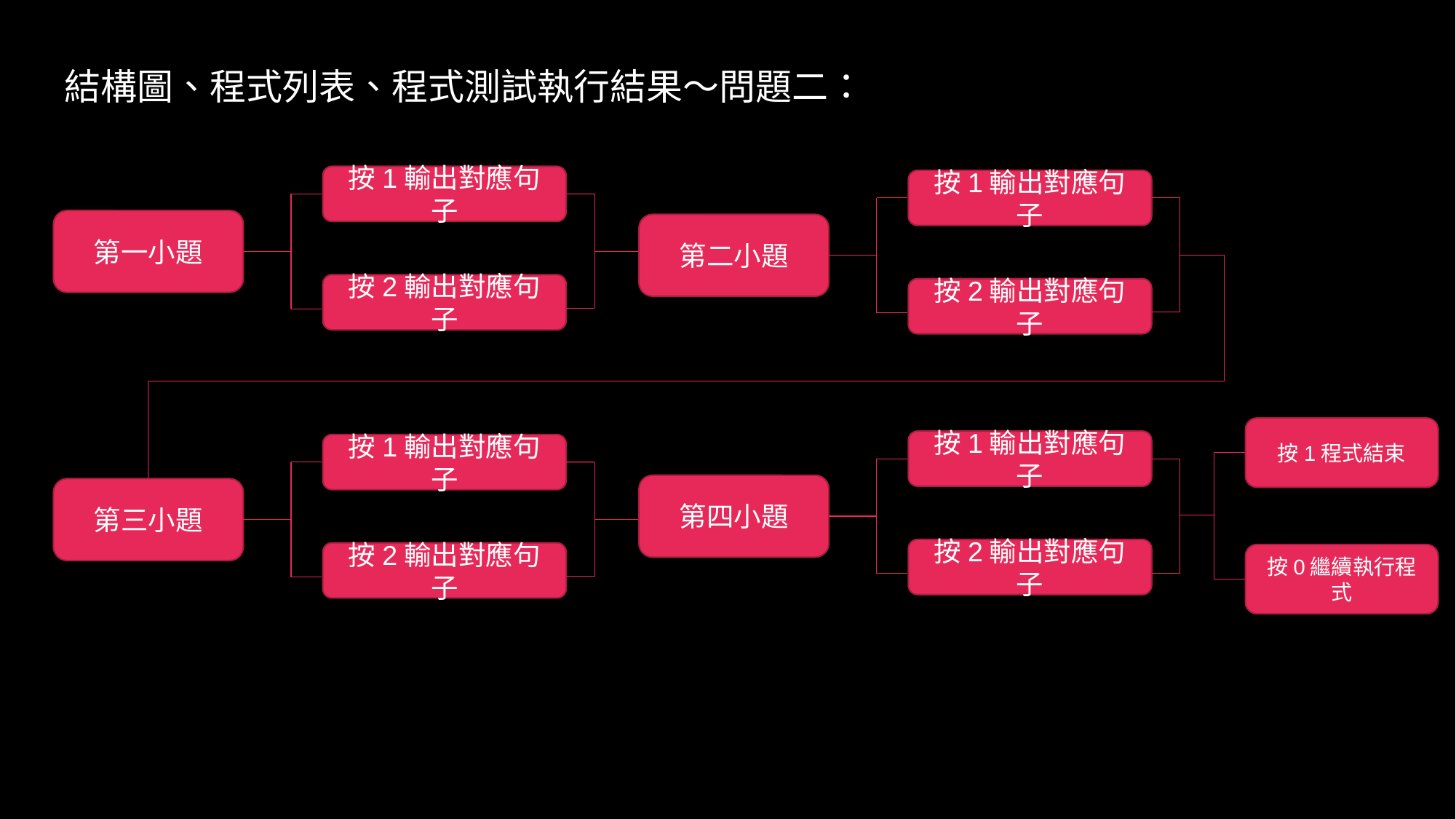

結構圖、程式列表、程式測試執行結果～問題二：
按1輸出對應句子
第一小題
按2輸出對應句子
按1輸出對應句子
第二小題
按2輸出對應句子
按1程式結束
按0繼續執行程式
按1輸出對應句子
按1輸出對應句子
第三小題
按2輸出對應句子
第四小題
按2輸出對應句子